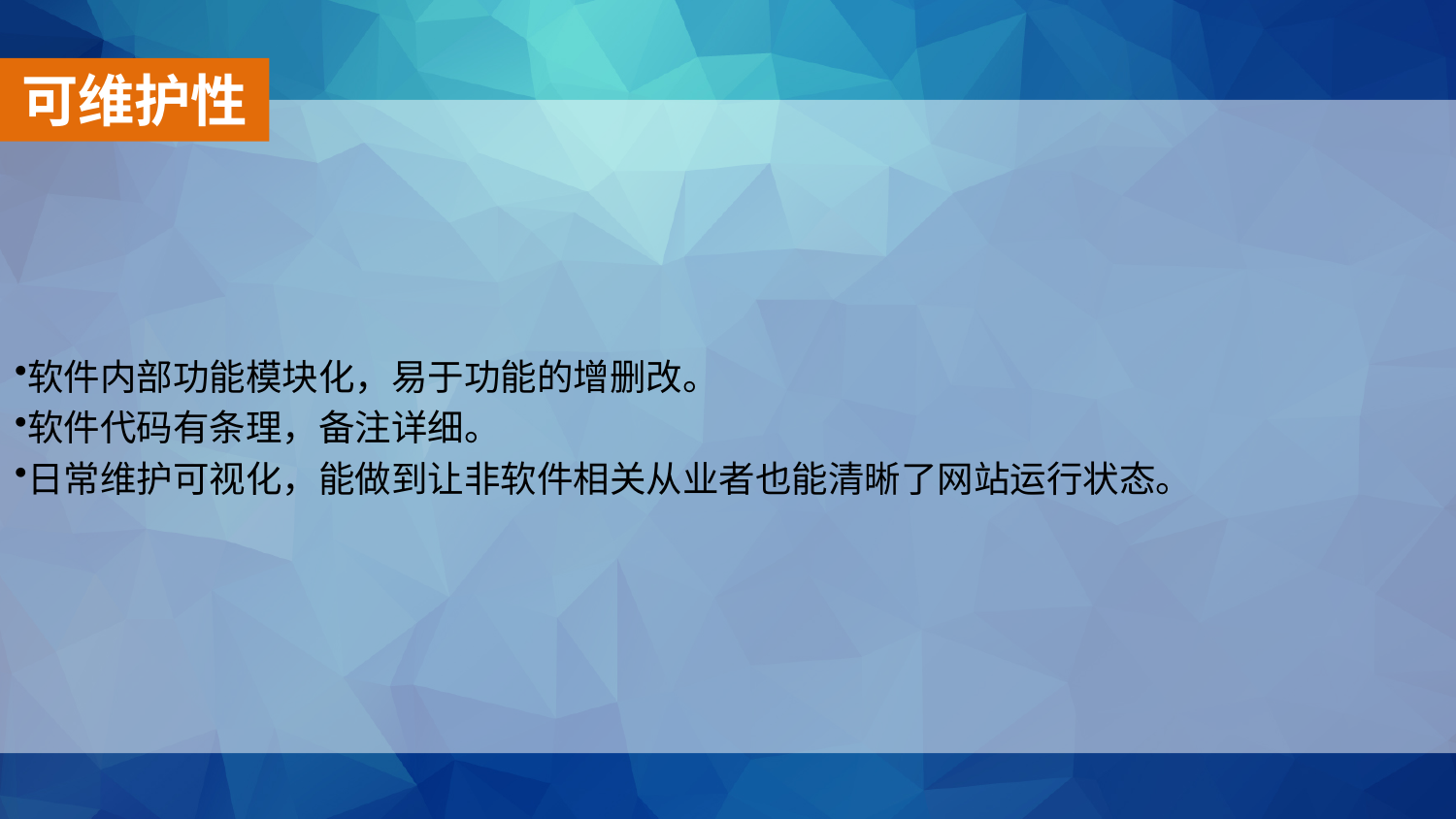

可维护性
软件内部功能模块化，易于功能的增删改。
软件代码有条理，备注详细。
日常维护可视化，能做到让非软件相关从业者也能清晰了网站运行状态。